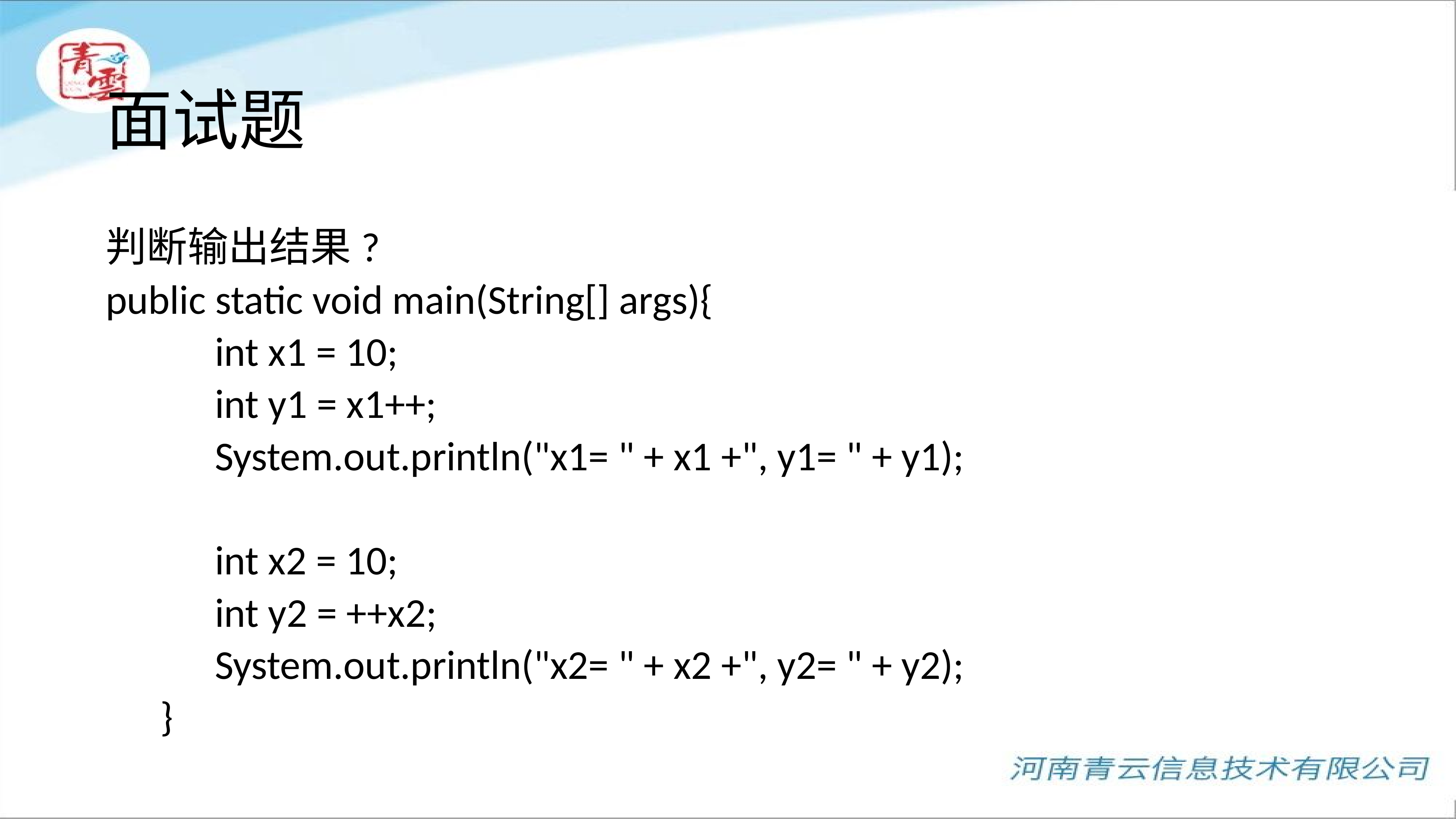

# 面试题
判断输出结果?
public static void main(String[] args){
			int x1 = 10;
			int y1 = x1++;
			System.out.println("x1= " + x1 +", y1= " + y1);

			int x2 = 10;
			int y2 = ++x2;
			System.out.println("x2= " + x2 +", y2= " + y2);
		}